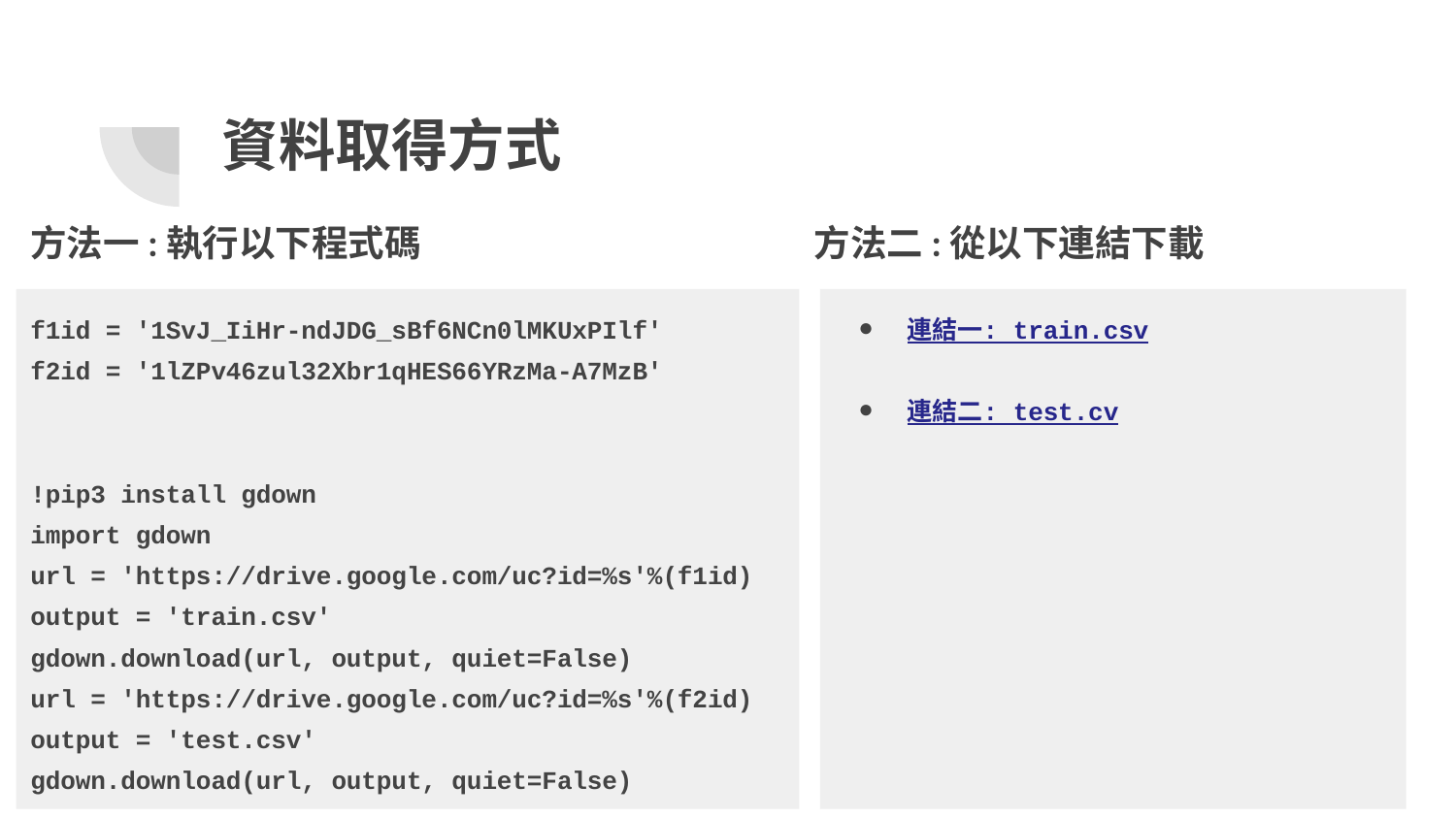

# 資料取得方式
方法一:執行以下程式碼

方法二:從以下連結下載

f1id = '1SvJ_IiHr-ndJDG_sBf6NCn0lMKUxPIlf'
f2id = '1lZPv46zul32Xbr1qHES66YRzMa-A7MzB'

!pip3 install gdown
import gdown
url = 'https://drive.google.com/uc?id=%s'%(f1id)
output = 'train.csv'
gdown.download(url, output, quiet=False)
url = 'https://drive.google.com/uc?id=%s'%(f2id)
output = 'test.csv'
gdown.download(url, output, quiet=False)
連結一: train.csv

連結二: test.cv